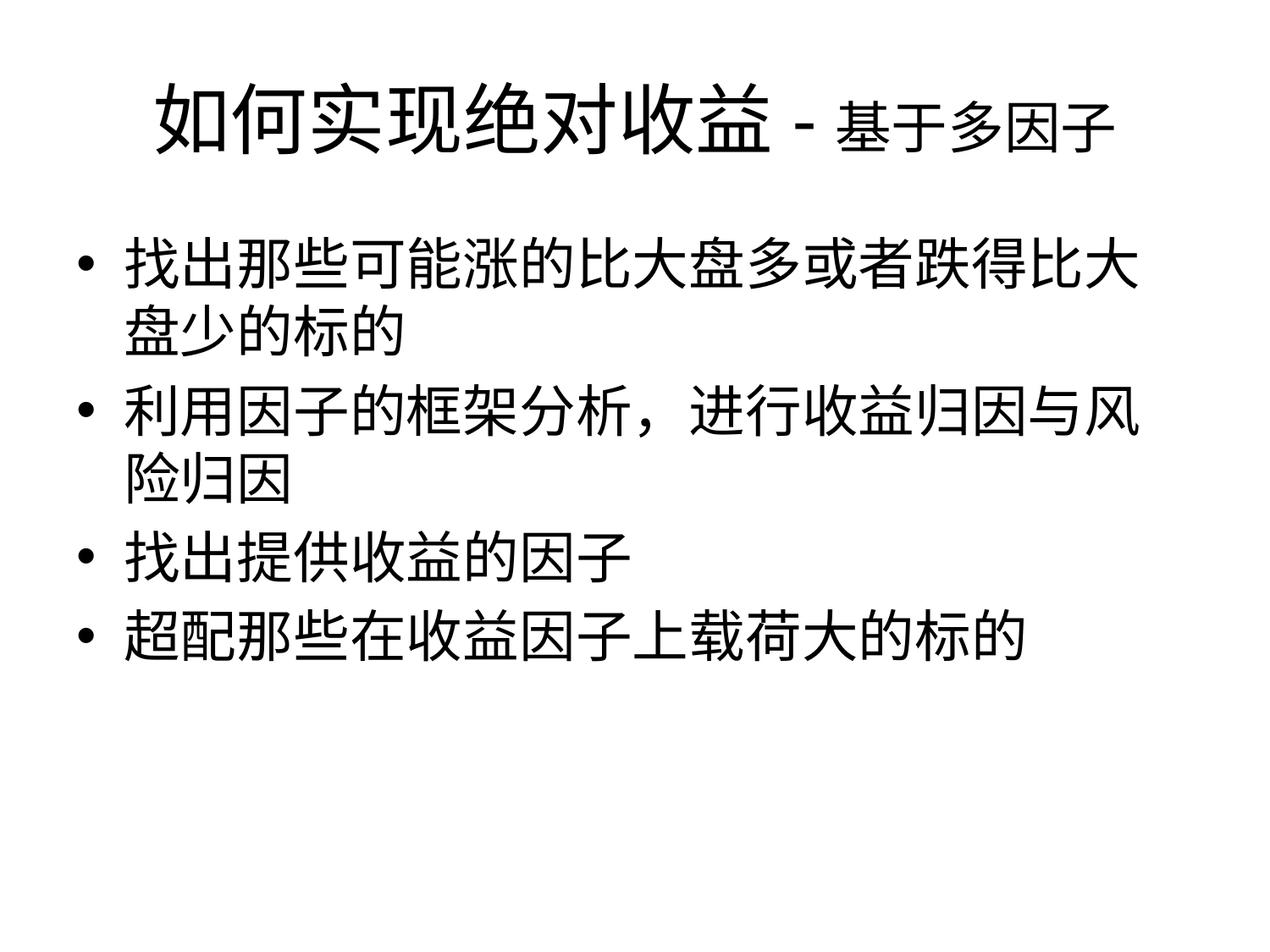

# 如何实现绝对收益-基于多因子
找出那些可能涨的比大盘多或者跌得比大盘少的标的
利用因子的框架分析，进行收益归因与风险归因
找出提供收益的因子
超配那些在收益因子上载荷大的标的